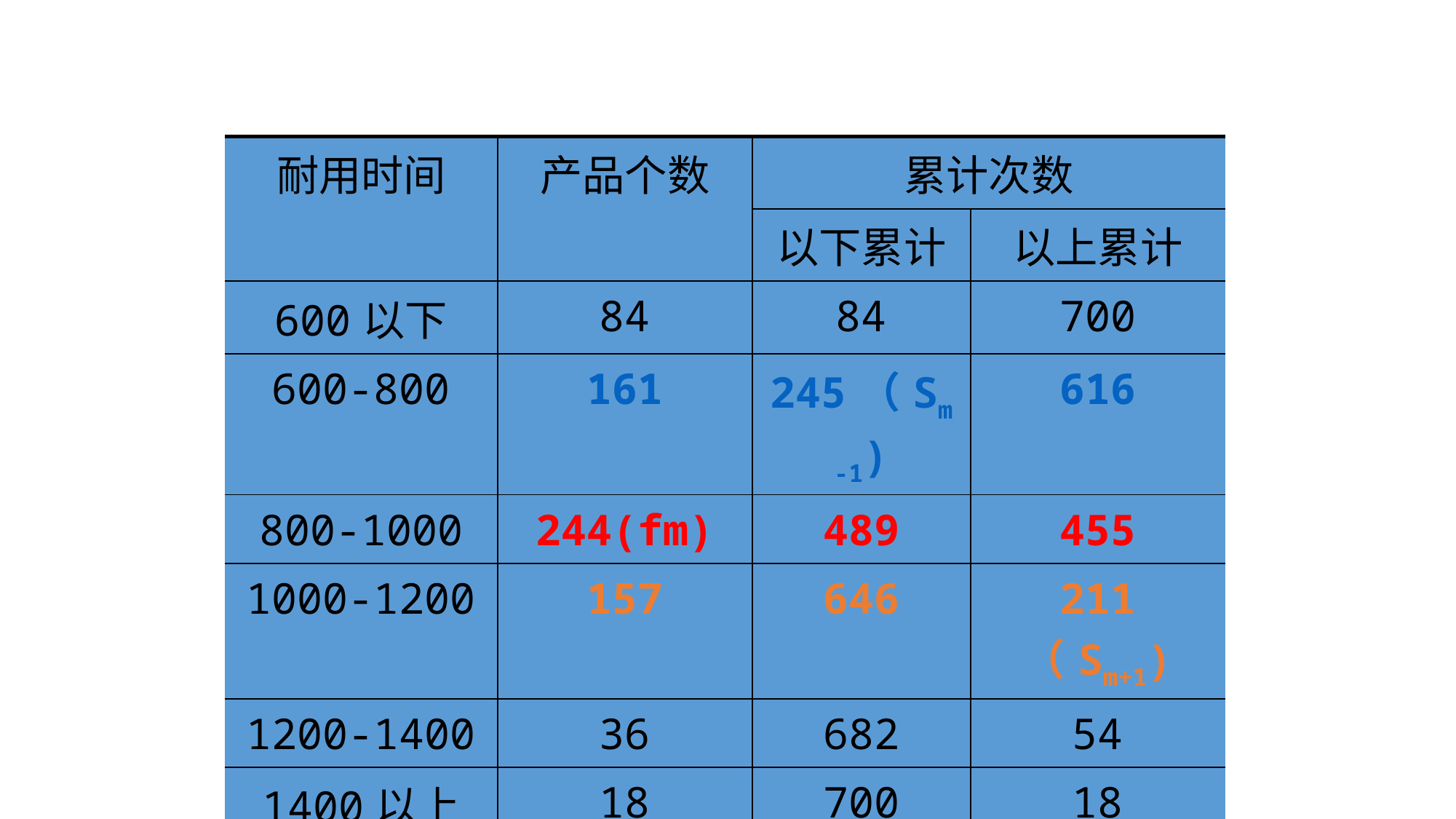

# 例   现检测某厂生产的一批电子产品的耐用时间，得到资料如下表所示：
| 耐用时间 | 产品个数 | 累计次数 |  |
| --- | --- | --- | --- |
|  |  | 以下累计 | 以上累计 |
| 600以下 | 84 | 84 | 700 |
| 600-800 | 161 | 245（Sm-1) | 616 |
| 800-1000 | 244(fm) | 489 | 455 |
| 1000-1200 | 157 | 646 | 211 （Sm+1) |
| 1200-1400 | 36 | 682 | 54 |
| 1400以上 | 18 | 700 | 18 |
| 合计 | 700 | － | － |